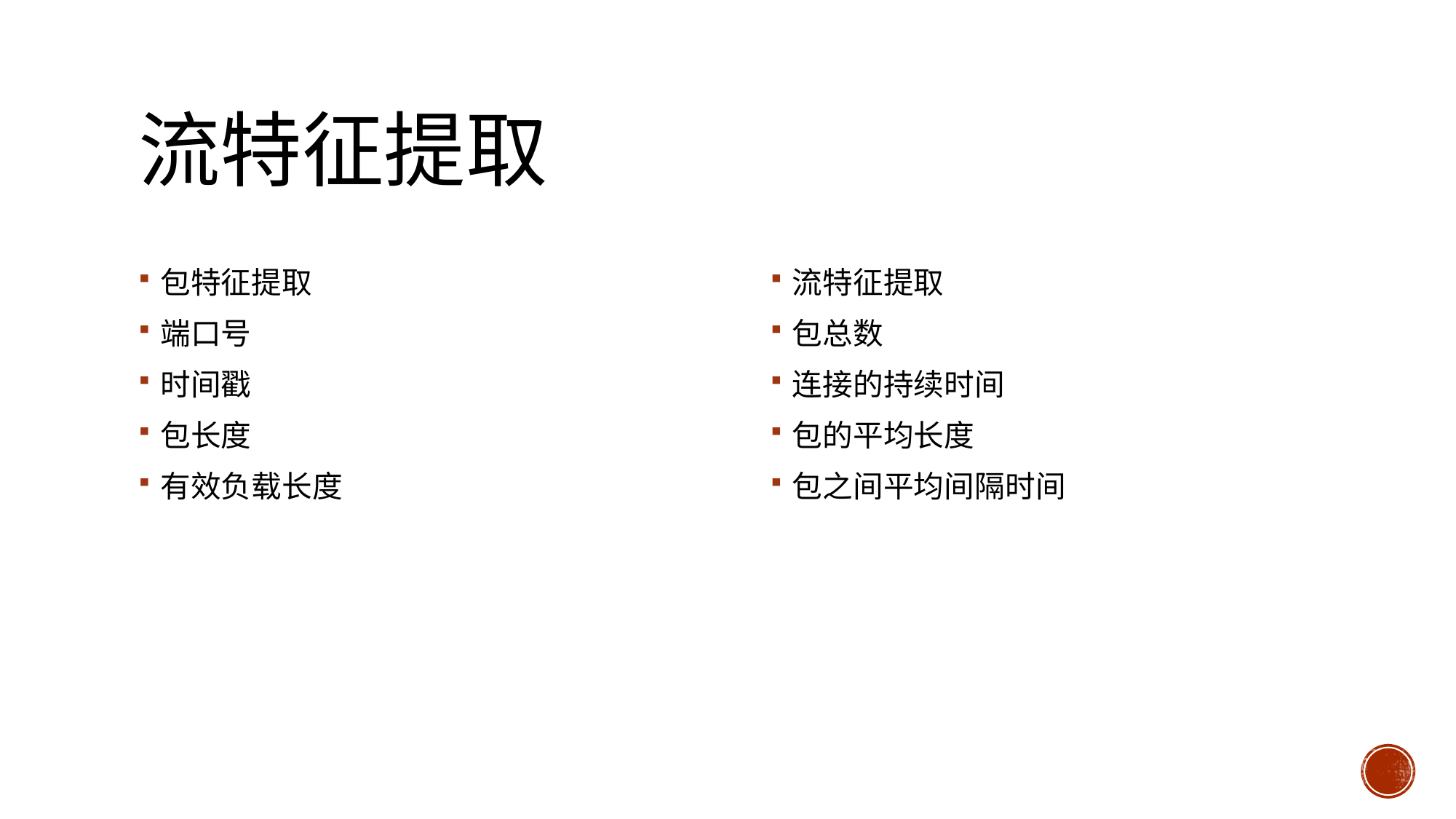

# 流特征提取
包特征提取
端口号
时间戳
包长度
有效负载长度
流特征提取
包总数
连接的持续时间
包的平均长度
包之间平均间隔时间